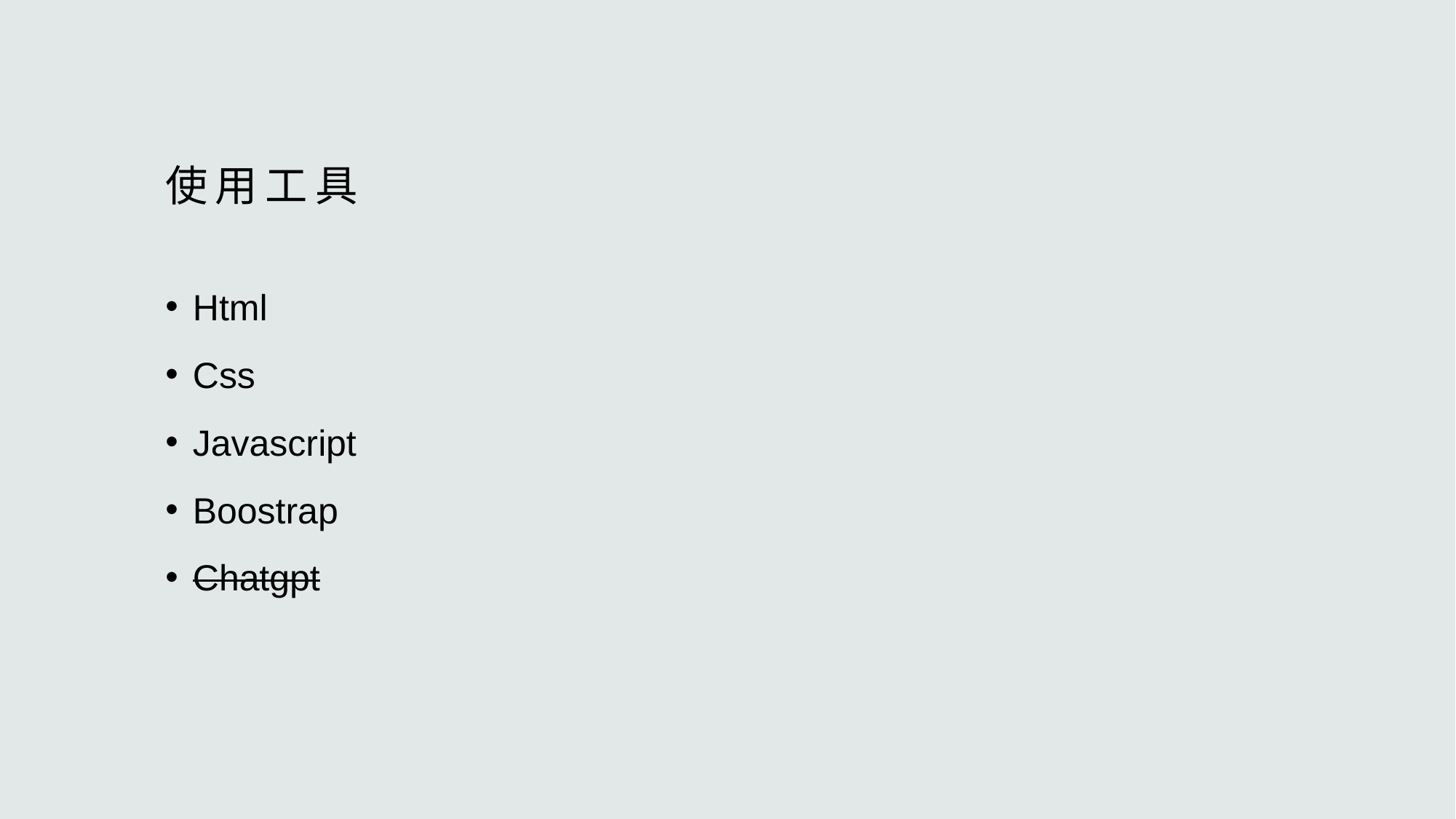

# 使用工具
Html
Css
Javascript
Boostrap
Chatgpt